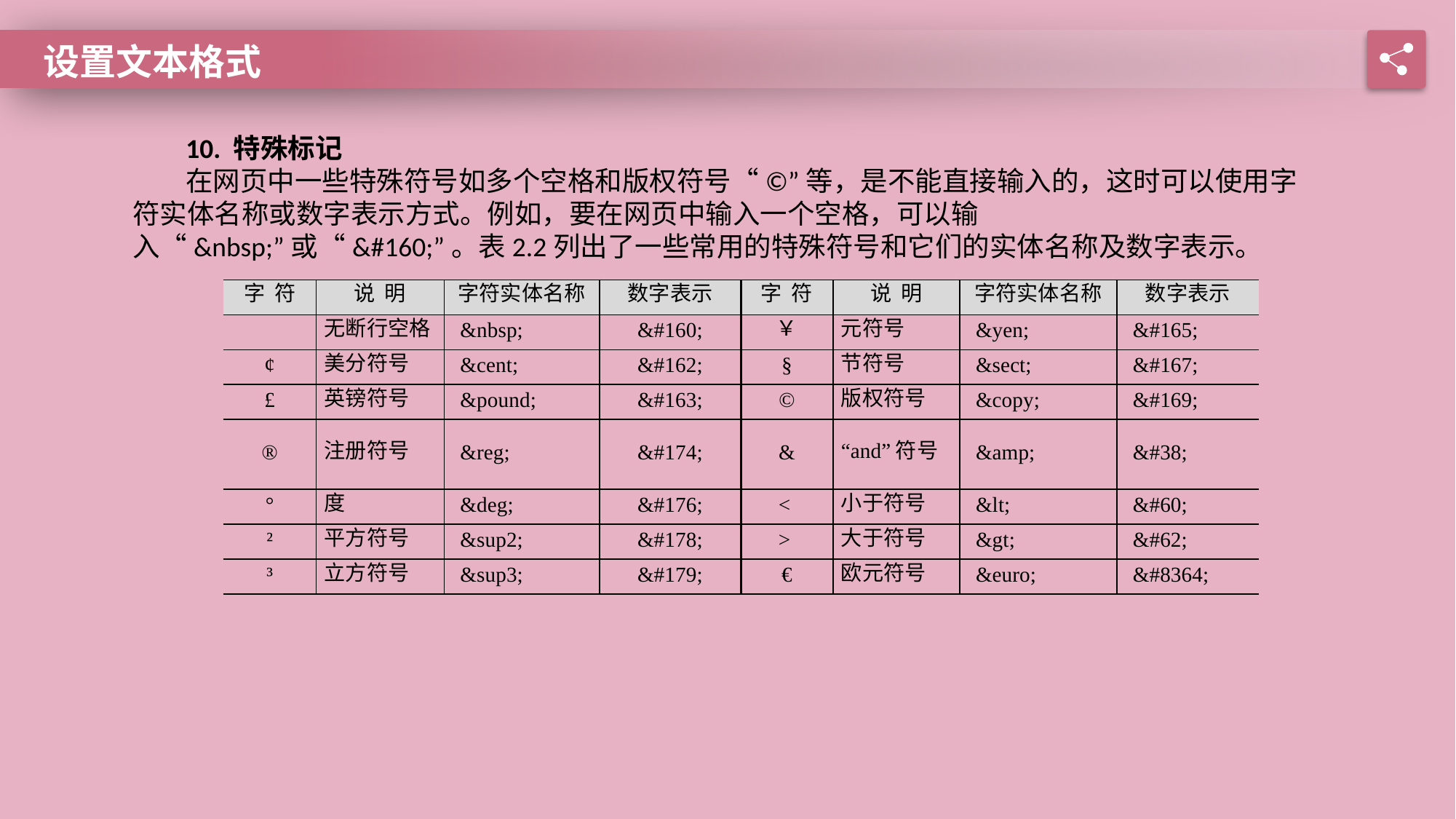

设置文本格式
10. 特殊标记
在网页中一些特殊符号如多个空格和版权符号“©”等，是不能直接输入的，这时可以使用字符实体名称或数字表示方式。例如，要在网页中输入一个空格，可以输入“&nbsp;”或“&#160;”。表2.2列出了一些常用的特殊符号和它们的实体名称及数字表示。
| 字 符 | 说 明 | 字符实体名称 | 数字表示 | 字 符 | 说 明 | 字符实体名称 | 数字表示 |
| --- | --- | --- | --- | --- | --- | --- | --- |
|  | 无断行空格 | &nbsp; | &#160; | ￥ | 元符号 | &yen; | &#165; |
| ¢ | 美分符号 | &cent; | &#162; | § | 节符号 | &sect; | &#167; |
| £ | 英镑符号 | &pound; | &#163; | © | 版权符号 | &copy; | &#169; |
| ® | 注册符号 | &reg; | &#174; | & | “and”符号 | &amp; | &#38; |
| ° | 度 | &deg; | &#176; | < | 小于符号 | &lt; | &#60; |
| ² | 平方符号 | &sup2; | &#178; | > | 大于符号 | &gt; | &#62; |
| ³ | 立方符号 | &sup3; | &#179; | € | 欧元符号 | &euro; | &#8364; |